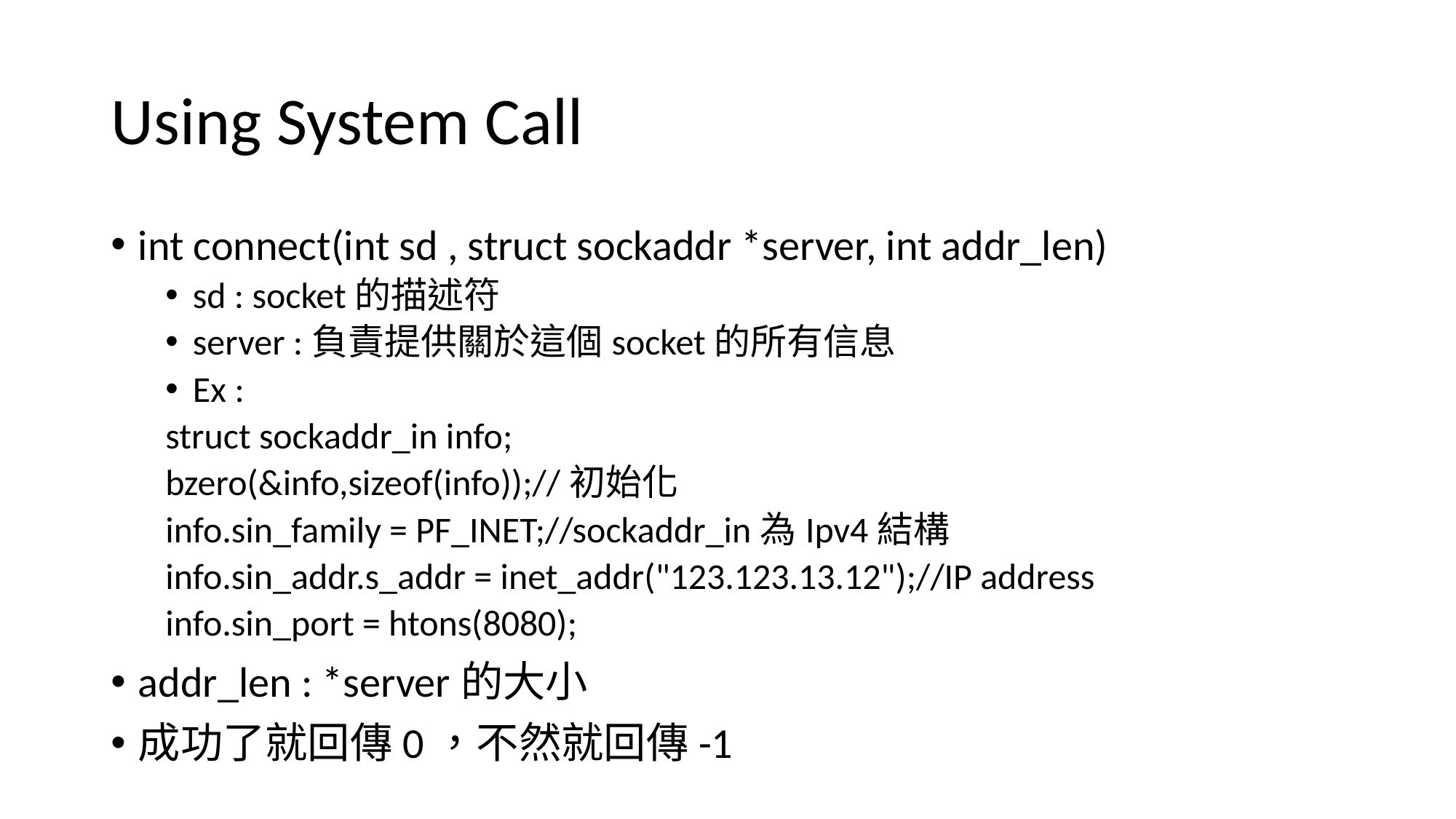

# Using System Call
int connect(int sd , struct sockaddr *server, int addr_len)
sd : socket的描述符
server :負責提供關於這個socket的所有信息
Ex :
struct sockaddr_in info;
bzero(&info,sizeof(info));//初始化
info.sin_family = PF_INET;//sockaddr_in為Ipv4結構
info.sin_addr.s_addr = inet_addr("123.123.13.12");//IP address
info.sin_port = htons(8080);

addr_len : *server的大小
成功了就回傳0，不然就回傳-1